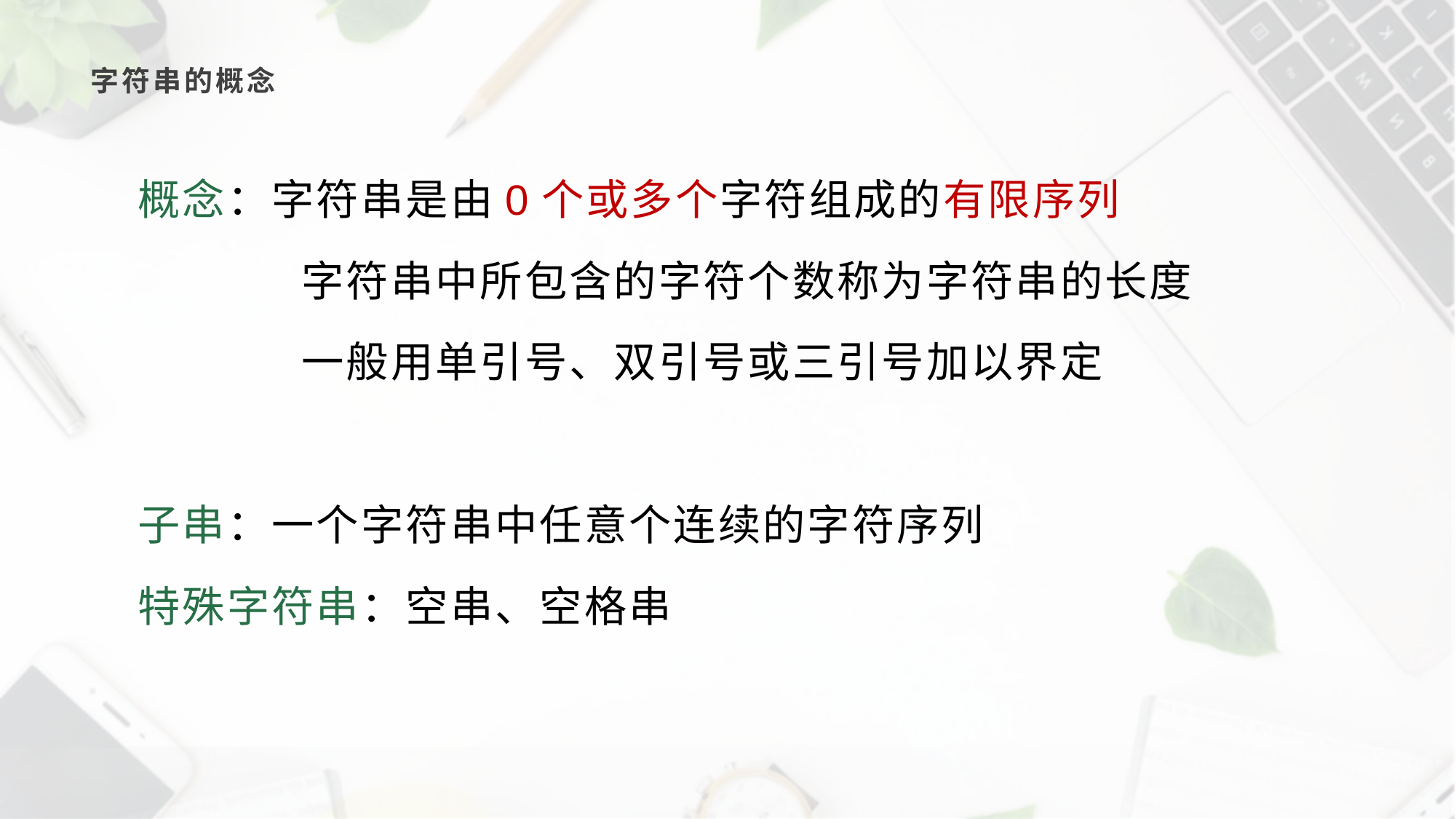

# 字符串的概念
概念：字符串是由0个或多个字符组成的有限序列
字符串中所包含的字符个数称为字符串的长度
一般用单引号、双引号或三引号加以界定

子串：一个字符串中任意个连续的字符序列
特殊字符串：空串、空格串